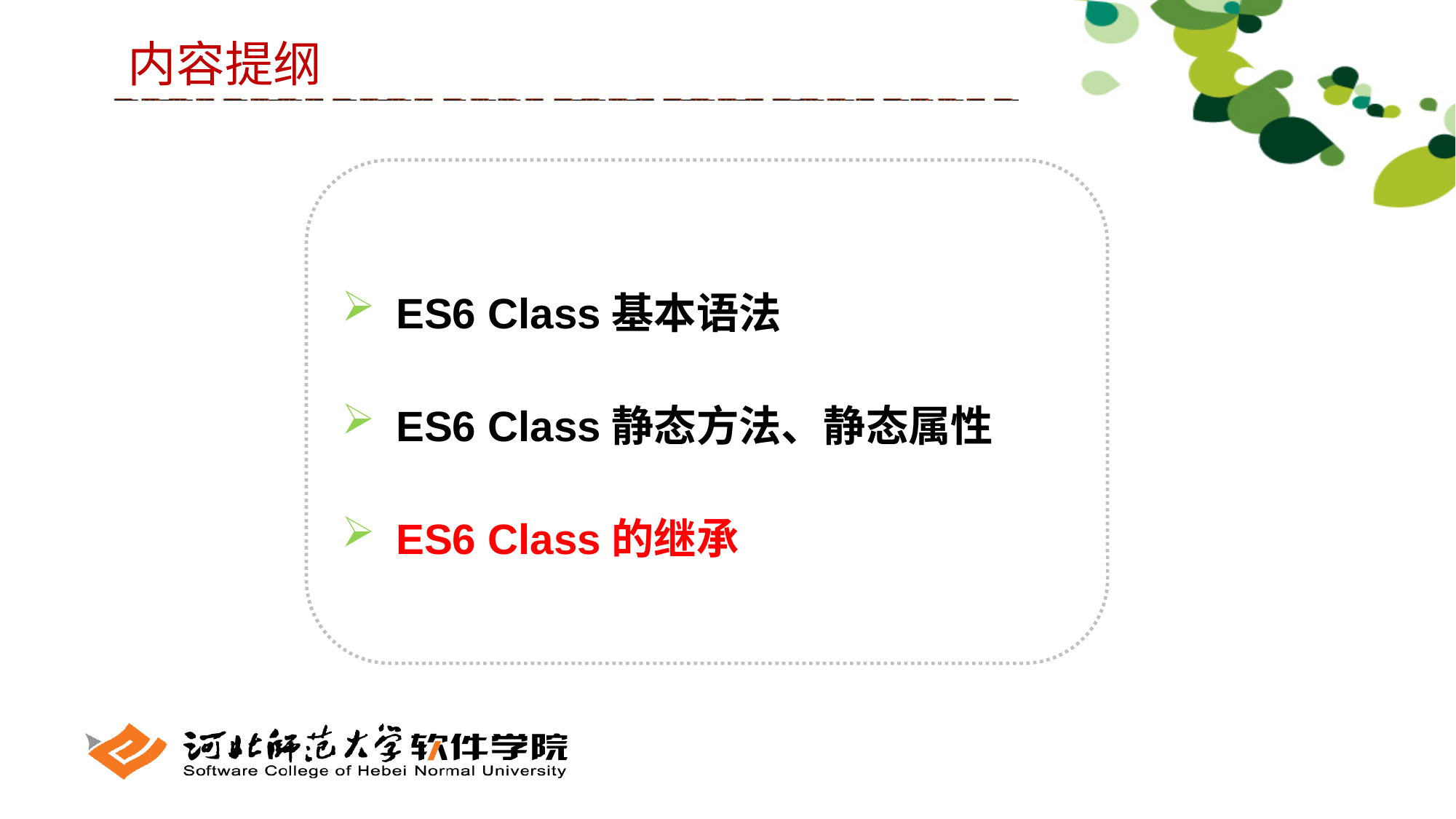

内容提纲
ES6 Class基本语法
ES6 Class静态方法、静态属性
ES6 Class的继承